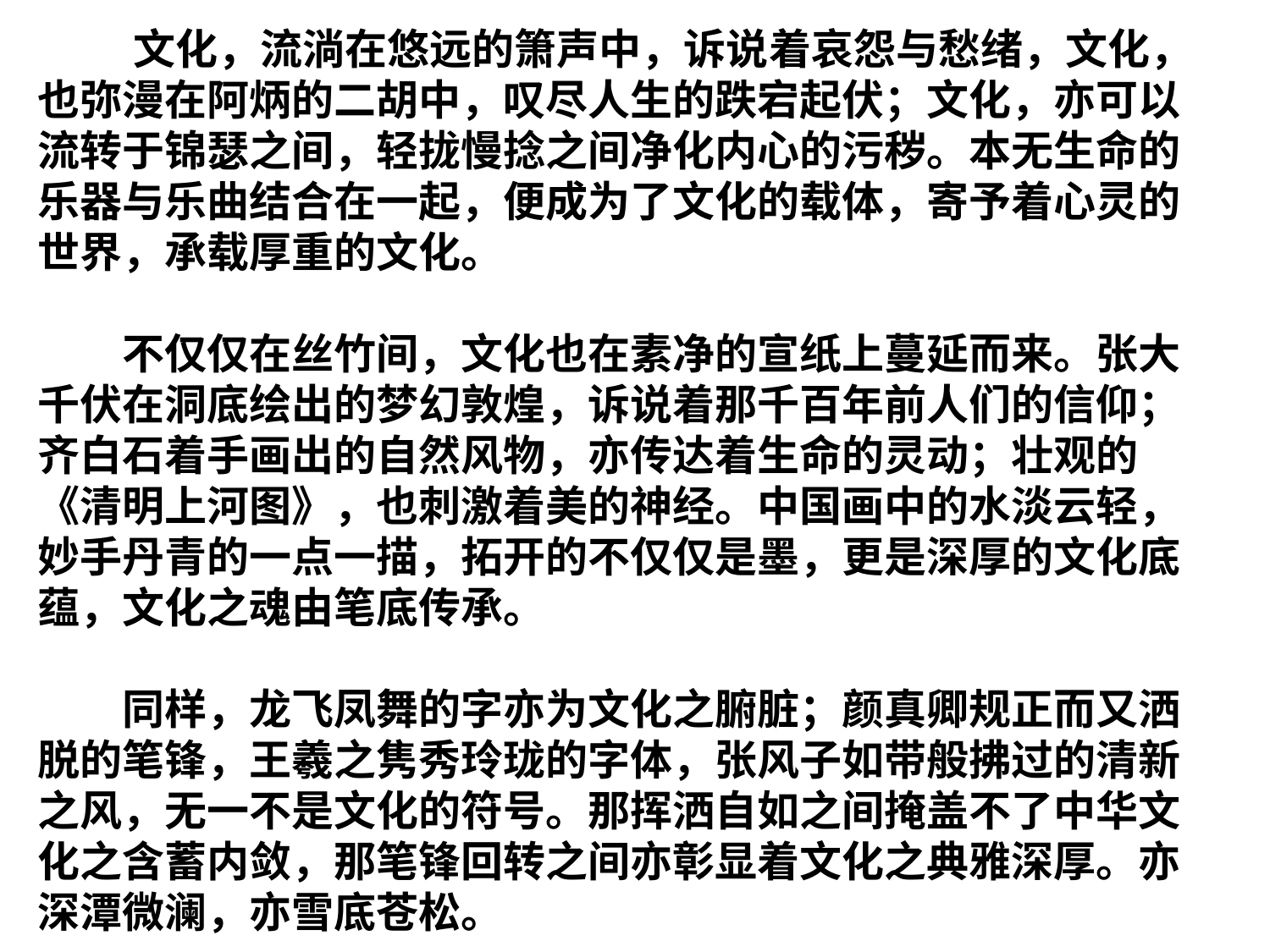

文化，流淌在悠远的箫声中，诉说着哀怨与愁绪，文化，也弥漫在阿炳的二胡中，叹尽人生的跌宕起伏；文化，亦可以流转于锦瑟之间，轻拢慢捻之间净化内心的污秽。本无生命的乐器与乐曲结合在一起，便成为了文化的载体，寄予着心灵的世界，承载厚重的文化。
　　
　　不仅仅在丝竹间，文化也在素净的宣纸上蔓延而来。张大千伏在洞底绘出的梦幻敦煌，诉说着那千百年前人们的信仰；齐白石着手画出的自然风物，亦传达着生命的灵动；壮观的《清明上河图》，也刺激着美的神经。中国画中的水淡云轻，妙手丹青的一点一描，拓开的不仅仅是墨，更是深厚的文化底蕴，文化之魂由笔底传承。
　　
　　同样，龙飞凤舞的字亦为文化之腑脏；颜真卿规正而又洒脱的笔锋，王羲之隽秀玲珑的字体，张风子如带般拂过的清新之风，无一不是文化的符号。那挥洒自如之间掩盖不了中华文化之含蓄内敛，那笔锋回转之间亦彰显着文化之典雅深厚。亦深潭微澜，亦雪底苍松。